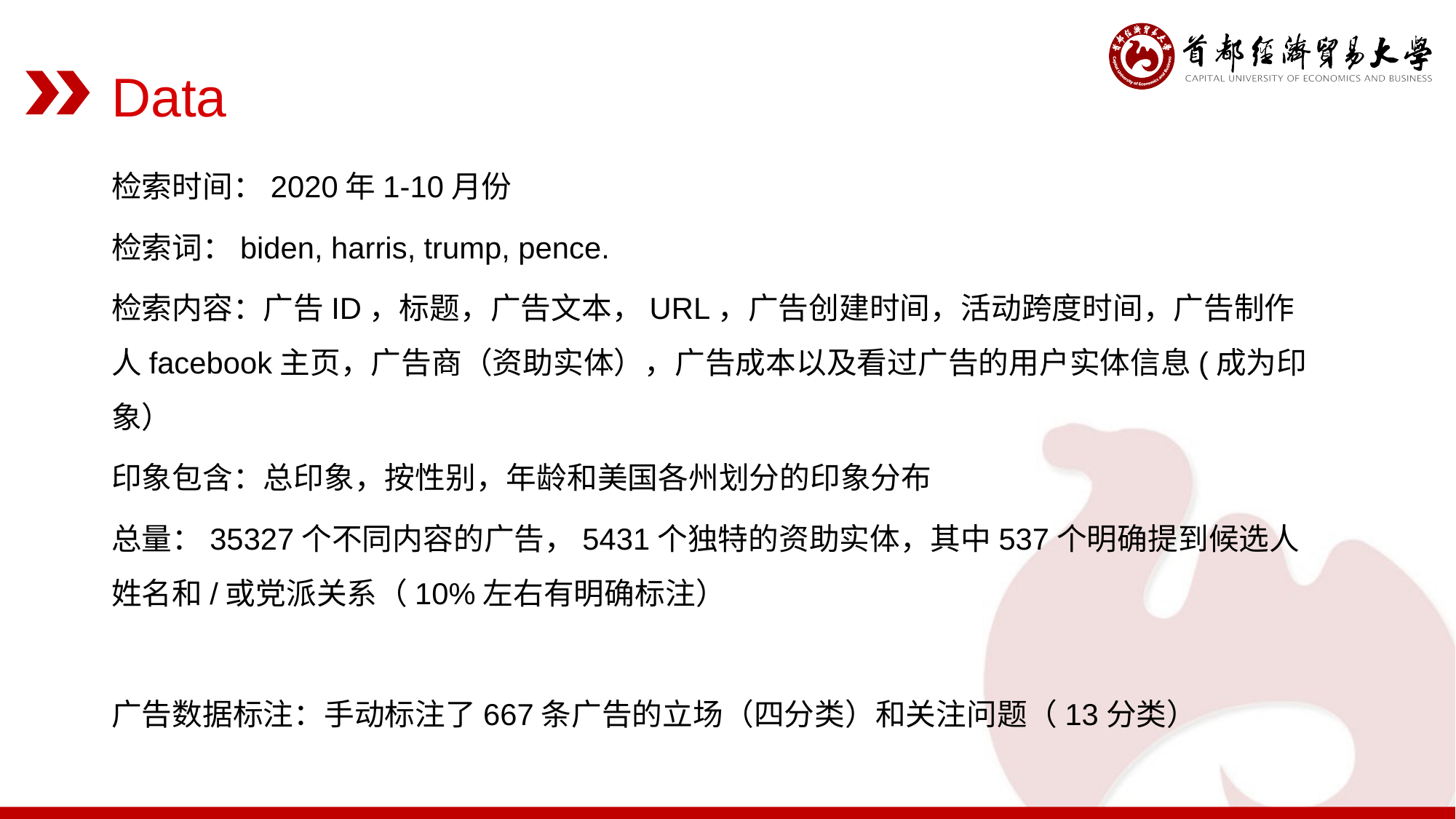

Data
检索时间：2020年1-10月份
检索词：biden, harris, trump, pence.
检索内容：广告ID，标题，广告文本，URL，广告创建时间，活动跨度时间，广告制作人facebook主页，广告商（资助实体），广告成本以及看过广告的用户实体信息(成为印象）
印象包含：总印象，按性别，年龄和美国各州划分的印象分布
总量：35327个不同内容的广告，5431个独特的资助实体，其中537个明确提到候选人姓名和/或党派关系（10%左右有明确标注）

广告数据标注：手动标注了667条广告的立场（四分类）和关注问题（13分类）